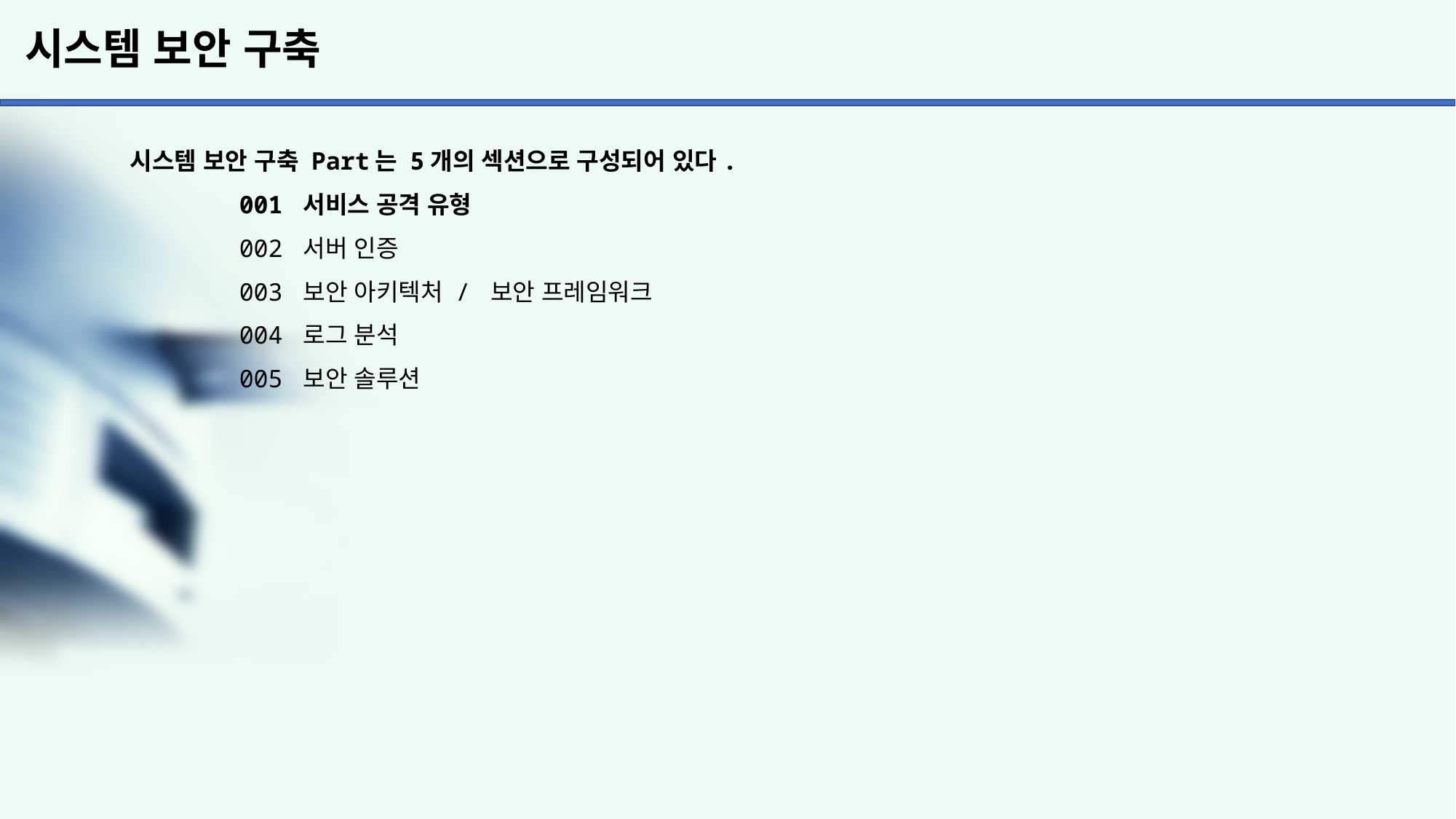

# 시스템 보안 구축
시스템 보안 구축 Part는 5개의 섹션으로 구성되어 있다.
	001 서비스 공격 유형
	002 서버 인증
	003 보안 아키텍처 / 보안 프레임워크
	004 로그 분석
	005 보안 솔루션